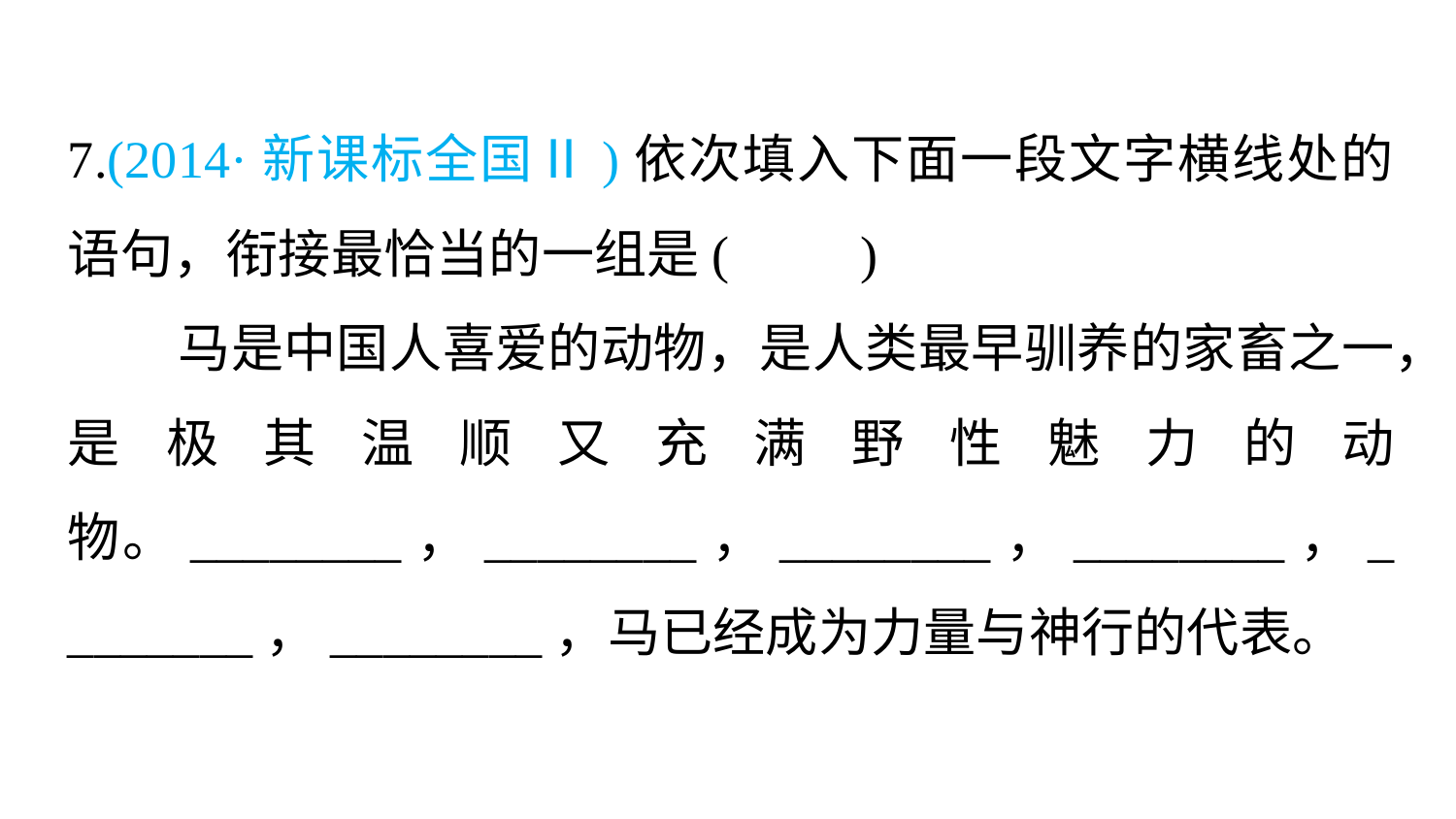

7.(2014·新课标全国Ⅱ)依次填入下面一段文字横线处的语句，衔接最恰当的一组是(　　)
        马是中国人喜爱的动物，是人类最早驯养的家畜之一，是极其温顺又充满野性魅力的动物。________，________，________，________，________，________，马已经成为力量与神行的代表。